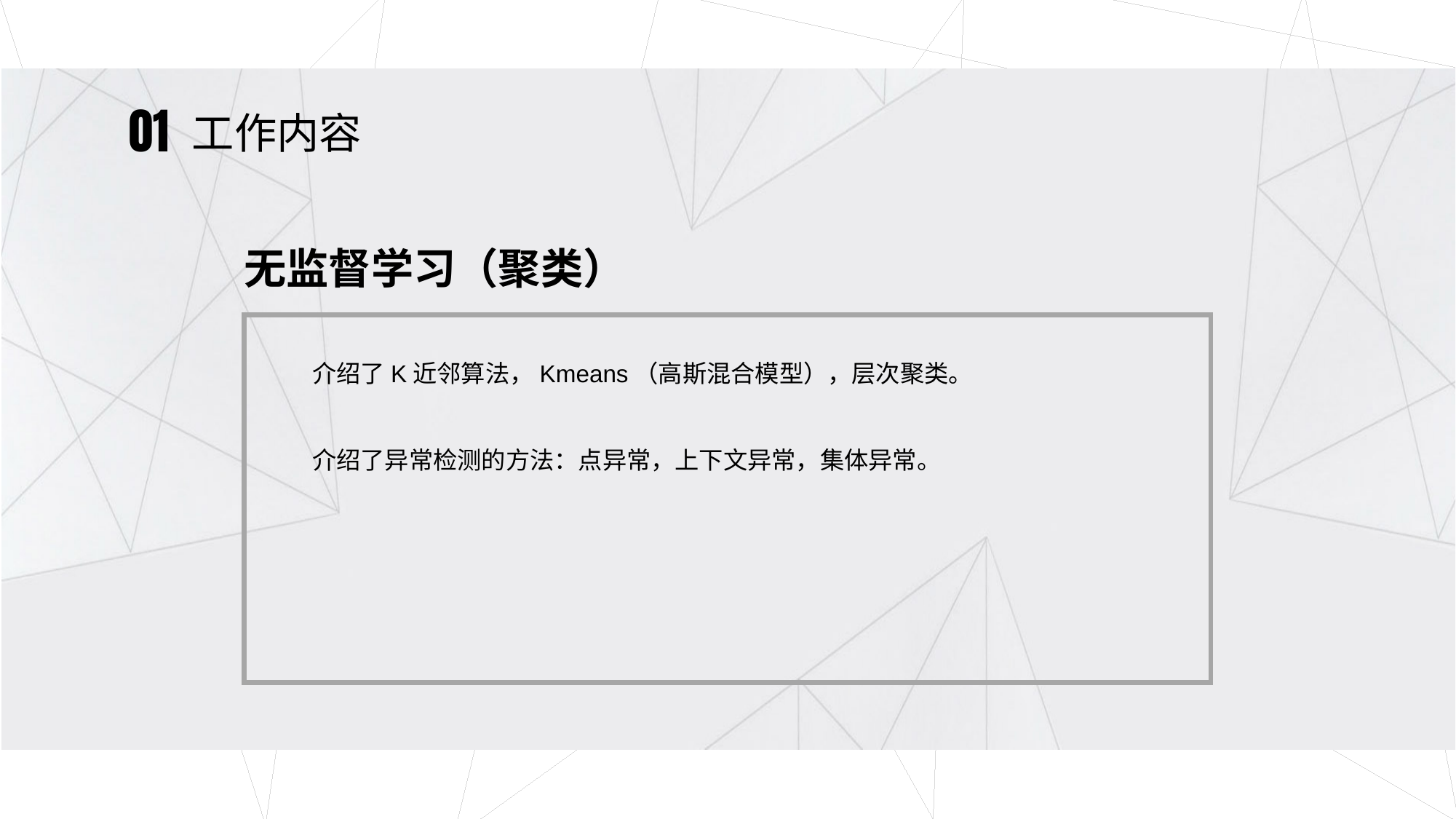

01
工作内容
无监督学习（聚类）

介绍了K近邻算法，Kmeans（高斯混合模型），层次聚类。

介绍了异常检测的方法：点异常，上下文异常，集体异常。